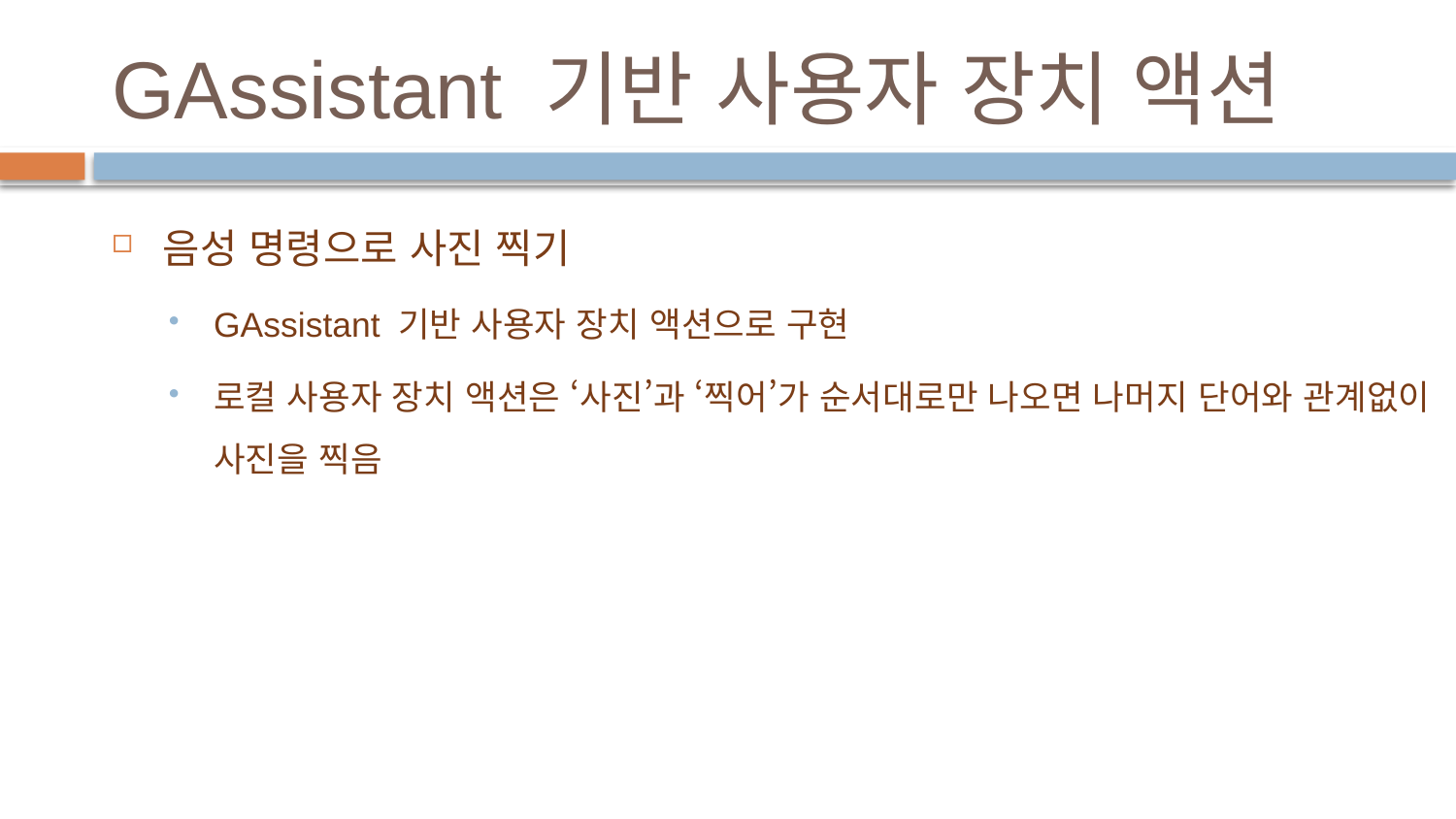

# GAssistant 기반 사용자 장치 액션
음성 명령으로 사진 찍기
GAssistant 기반 사용자 장치 액션으로 구현
로컬 사용자 장치 액션은 ‘사진’과 ‘찍어’가 순서대로만 나오면 나머지 단어와 관계없이 사진을 찍음